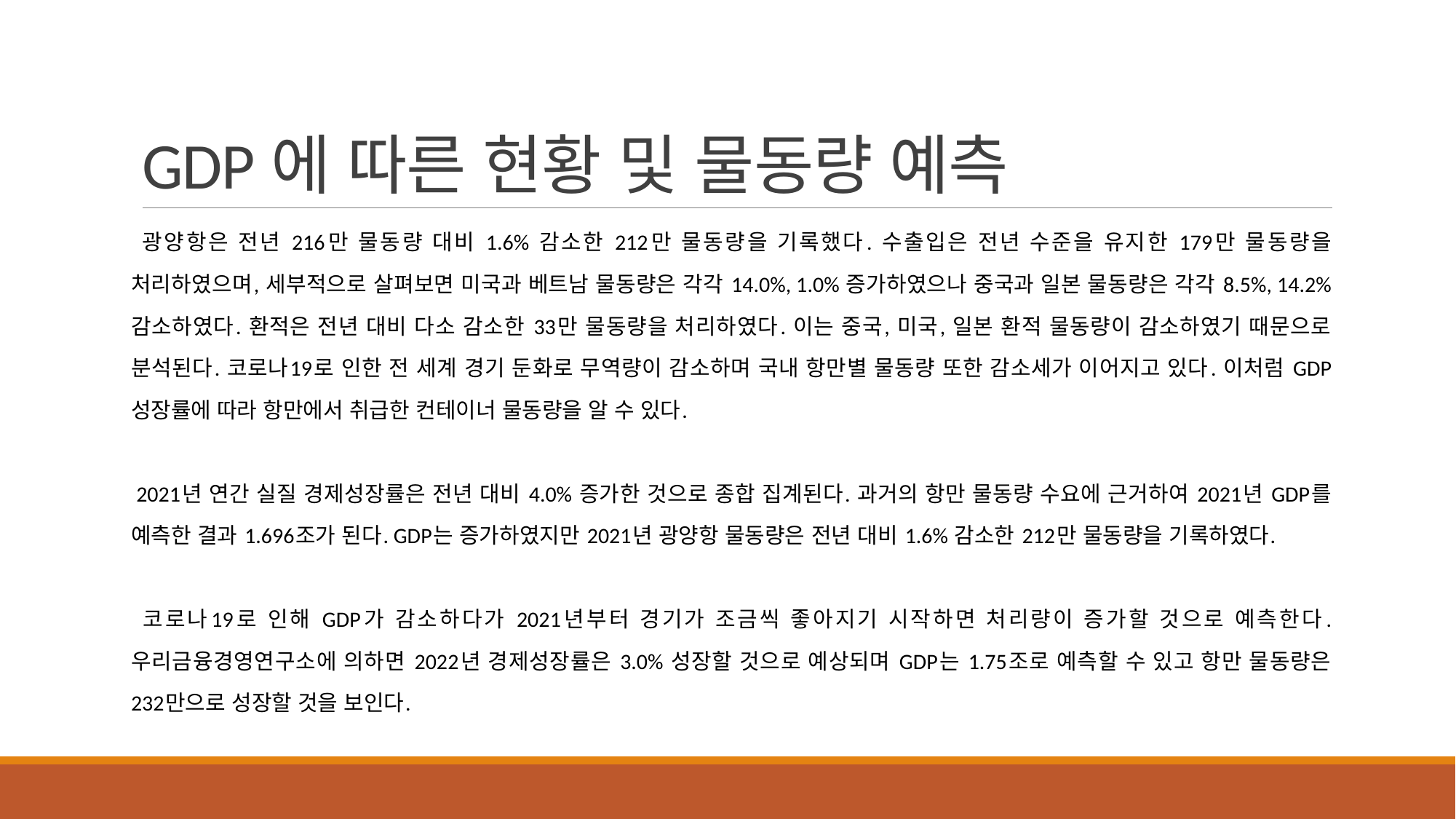

# GDP에 따른 현황 및 물동량 예측
 광양항은 전년 216만 물동량 대비 1.6% 감소한 212만 물동량을 기록했다. 수출입은 전년 수준을 유지한 179만 물동량을 처리하였으며, 세부적으로 살펴보면 미국과 베트남 물동량은 각각 14.0%, 1.0% 증가하였으나 중국과 일본 물동량은 각각 8.5%, 14.2% 감소하였다. 환적은 전년 대비 다소 감소한 33만 물동량을 처리하였다. 이는 중국, 미국, 일본 환적 물동량이 감소하였기 때문으로 분석된다. 코로나19로 인한 전 세계 경기 둔화로 무역량이 감소하며 국내 항만별 물동량 또한 감소세가 이어지고 있다. 이처럼 GDP 성장률에 따라 항만에서 취급한 컨테이너 물동량을 알 수 있다.

 2021년 연간 실질 경제성장률은 전년 대비 4.0% 증가한 것으로 종합 집계된다. 과거의 항만 물동량 수요에 근거하여 2021년 GDP를 예측한 결과 1.696조가 된다. GDP는 증가하였지만 2021년 광양항 물동량은 전년 대비 1.6% 감소한 212만 물동량을 기록하였다.

 코로나19로 인해 GDP가 감소하다가 2021년부터 경기가 조금씩 좋아지기 시작하면 처리량이 증가할 것으로 예측한다. 우리금융경영연구소에 의하면 2022년 경제성장률은 3.0% 성장할 것으로 예상되며 GDP는 1.75조로 예측할 수 있고 항만 물동량은 232만으로 성장할 것을 보인다.